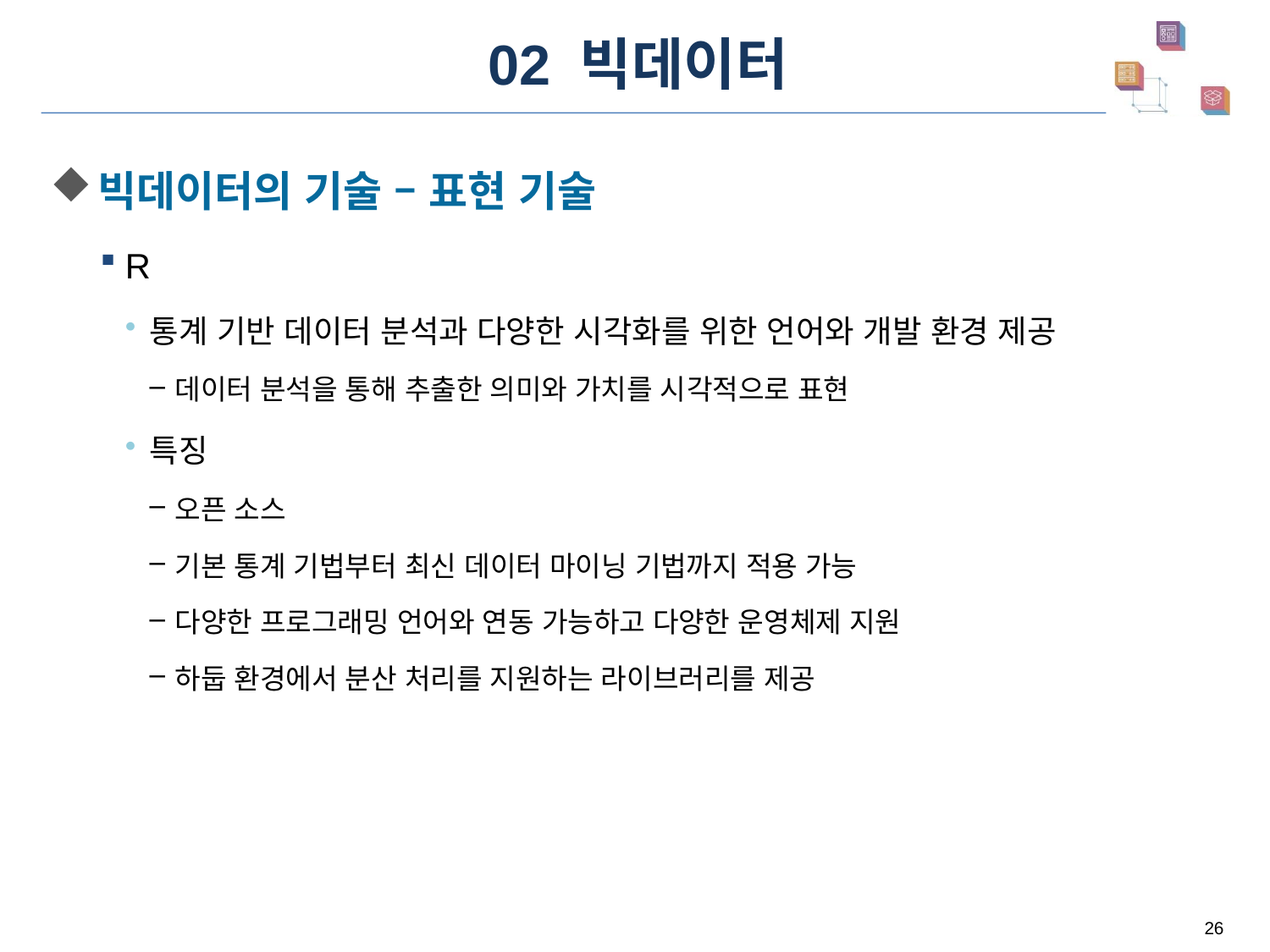

# 02 빅데이터
빅데이터의 기술 – 표현 기술
R
통계 기반 데이터 분석과 다양한 시각화를 위한 언어와 개발 환경 제공
데이터 분석을 통해 추출한 의미와 가치를 시각적으로 표현
특징
오픈 소스
기본 통계 기법부터 최신 데이터 마이닝 기법까지 적용 가능
다양한 프로그래밍 언어와 연동 가능하고 다양한 운영체제 지원
하둡 환경에서 분산 처리를 지원하는 라이브러리를 제공